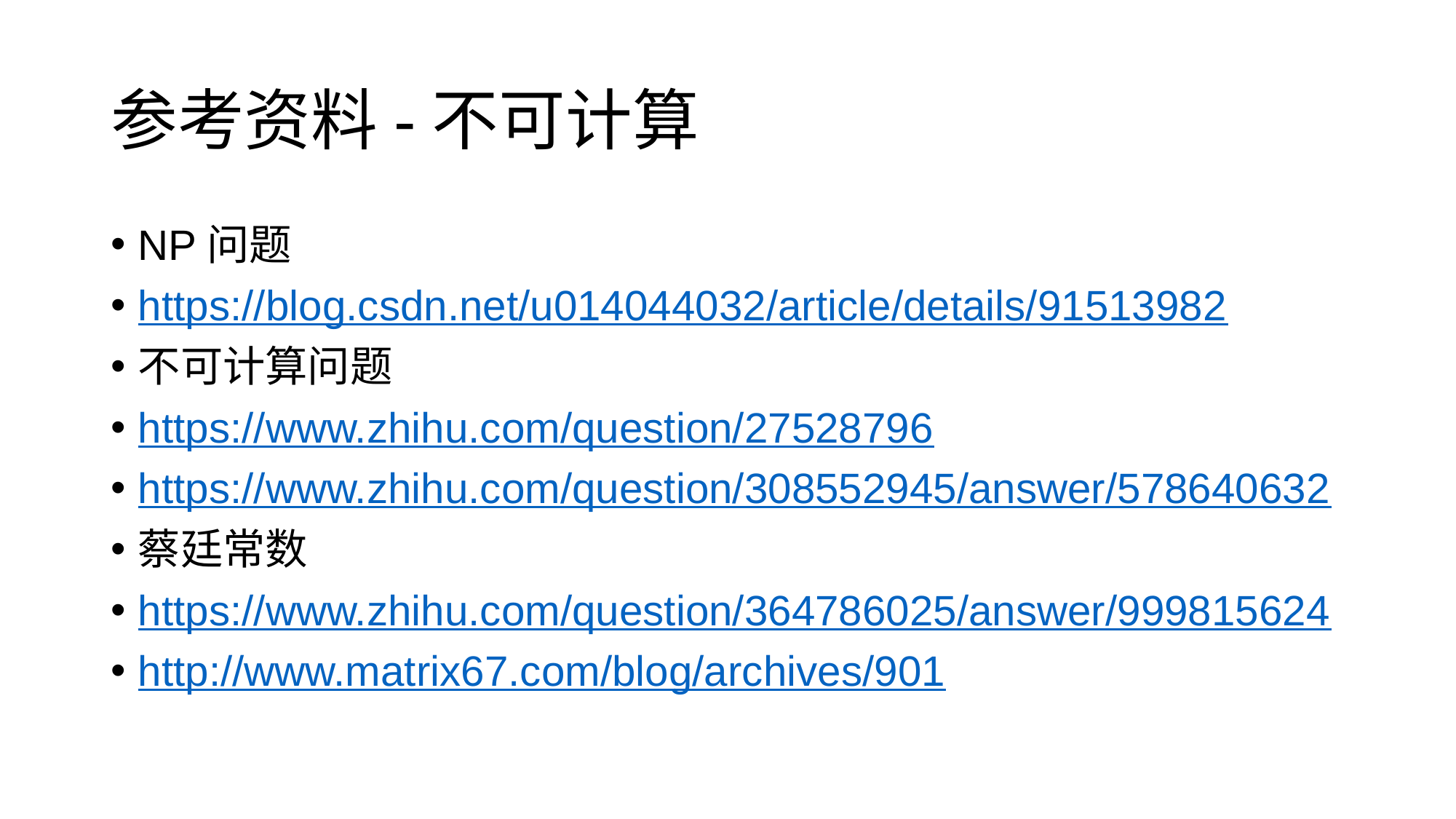

# 参考资料-不可计算
NP问题
https://blog.csdn.net/u014044032/article/details/91513982
不可计算问题
https://www.zhihu.com/question/27528796
https://www.zhihu.com/question/308552945/answer/578640632
蔡廷常数
https://www.zhihu.com/question/364786025/answer/999815624
http://www.matrix67.com/blog/archives/901